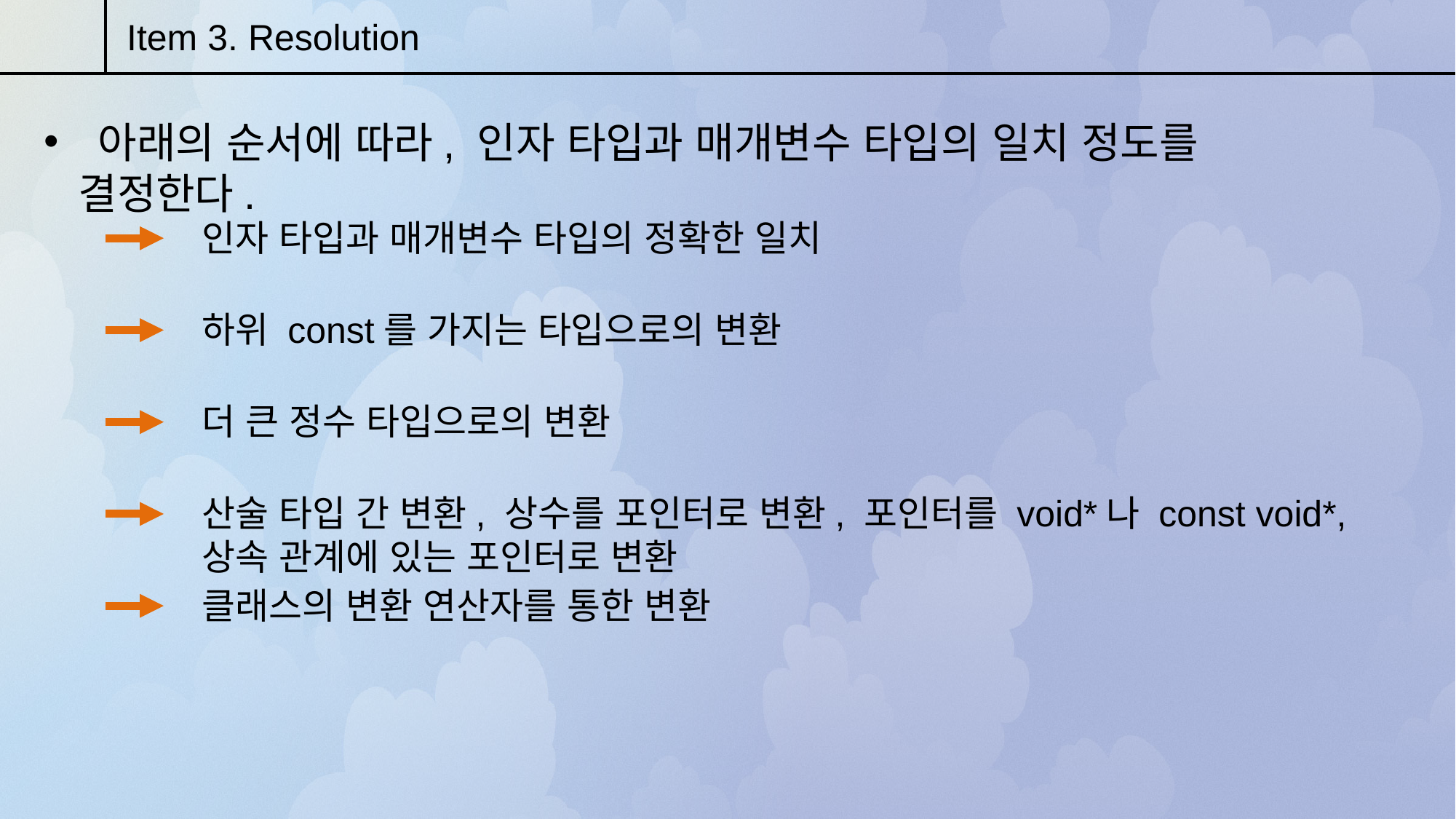

Item 3. Resolution
 아래의 순서에 따라, 인자 타입과 매개변수 타입의 일치 정도를 결정한다.
인자 타입과 매개변수 타입의 정확한 일치
하위 const를 가지는 타입으로의 변환
더 큰 정수 타입으로의 변환
산술 타입 간 변환, 상수를 포인터로 변환, 포인터를 void*나 const void*, 상속 관계에 있는 포인터로 변환
클래스의 변환 연산자를 통한 변환